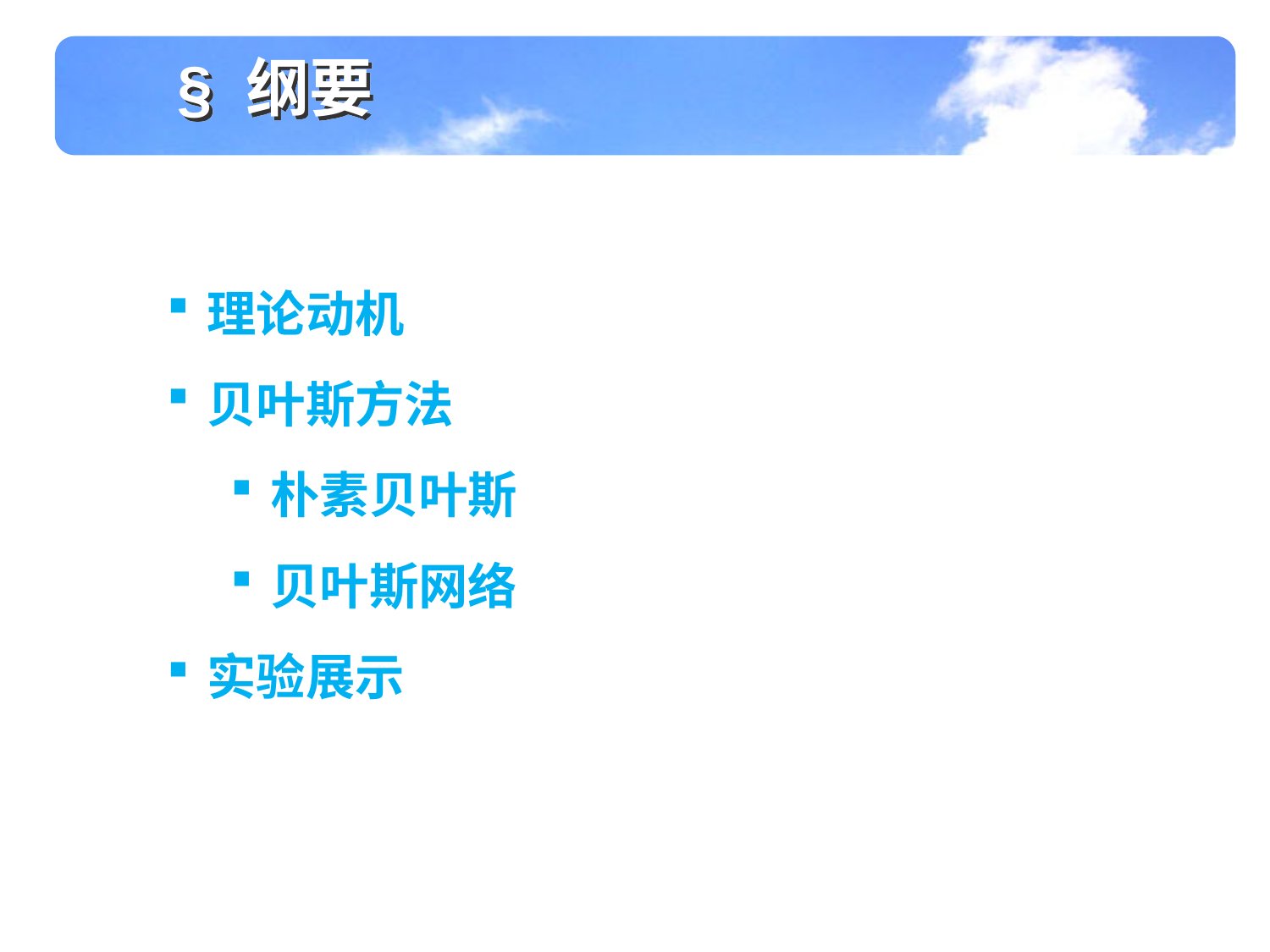

§ 纲要
理论动机
贝叶斯方法
朴素贝叶斯
贝叶斯网络
实验展示